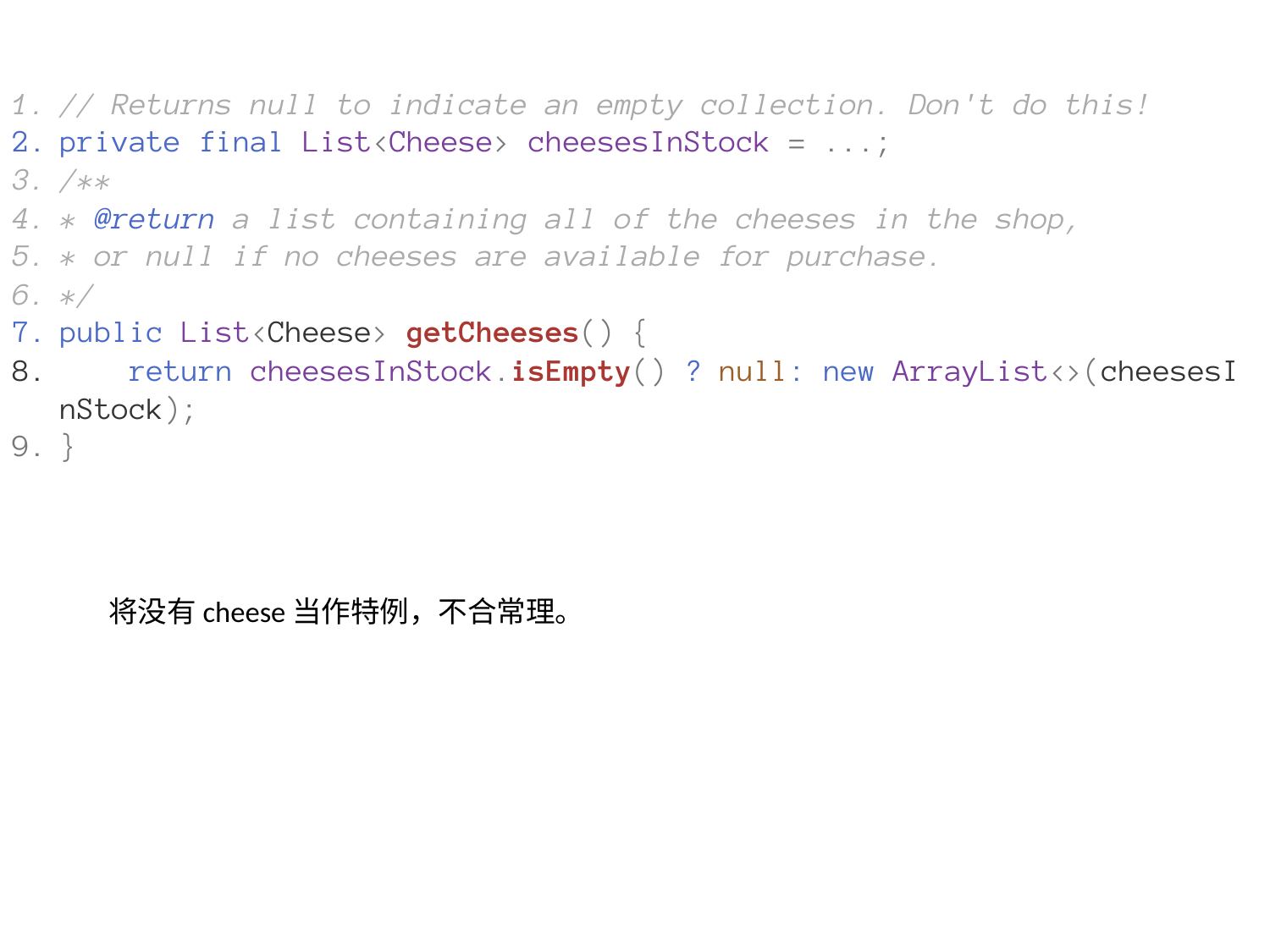

// Returns null to indicate an empty collection. Don't do this!
private final List<Cheese> cheesesInStock = ...;
/**
* @return a list containing all of the cheeses in the shop,
* or null if no cheeses are available for purchase.
*/
public List<Cheese> getCheeses() {
    return cheesesInStock.isEmpty() ? null: new ArrayList<>(cheesesInStock);
}
将没有cheese当作特例，不合常理。